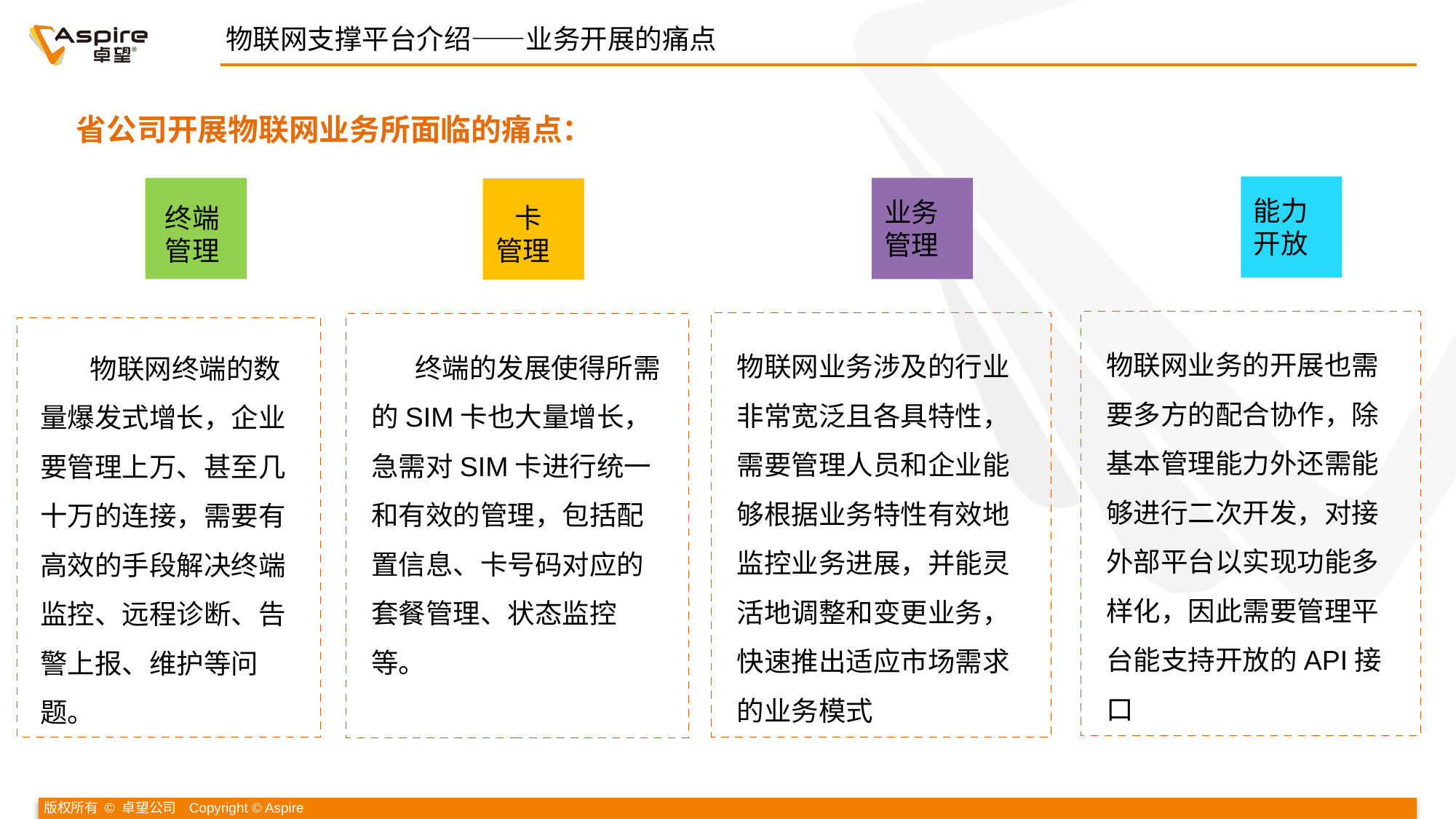

物联网支撑平台介绍——业务开展的痛点
省公司开展物联网业务所面临的痛点：

能力开放
业务
管理
终端管理
  卡
管理

物联网业务的开展也需要多方的配合协作，除基本管理能力外还需能够进行二次开发，对接外部平台以实现功能多样化，因此需要管理平台能支持开放的API接口

物联网业务涉及的行业非常宽泛且各具特性，需要管理人员和企业能够根据业务特性有效地监控业务进展，并能灵活地调整和变更业务，快速推出适应市场需求的业务模式

      终端的发展使得所需的SIM卡也大量增长，急需对SIM卡进行统一和有效的管理，包括配置信息、卡号码对应的套餐管理、状态监控等。

       物联网终端的数量爆发式增长，企业要管理上万、甚至几十万的连接，需要有高效的手段解决终端监控、远程诊断、告警上报、维护等问题。